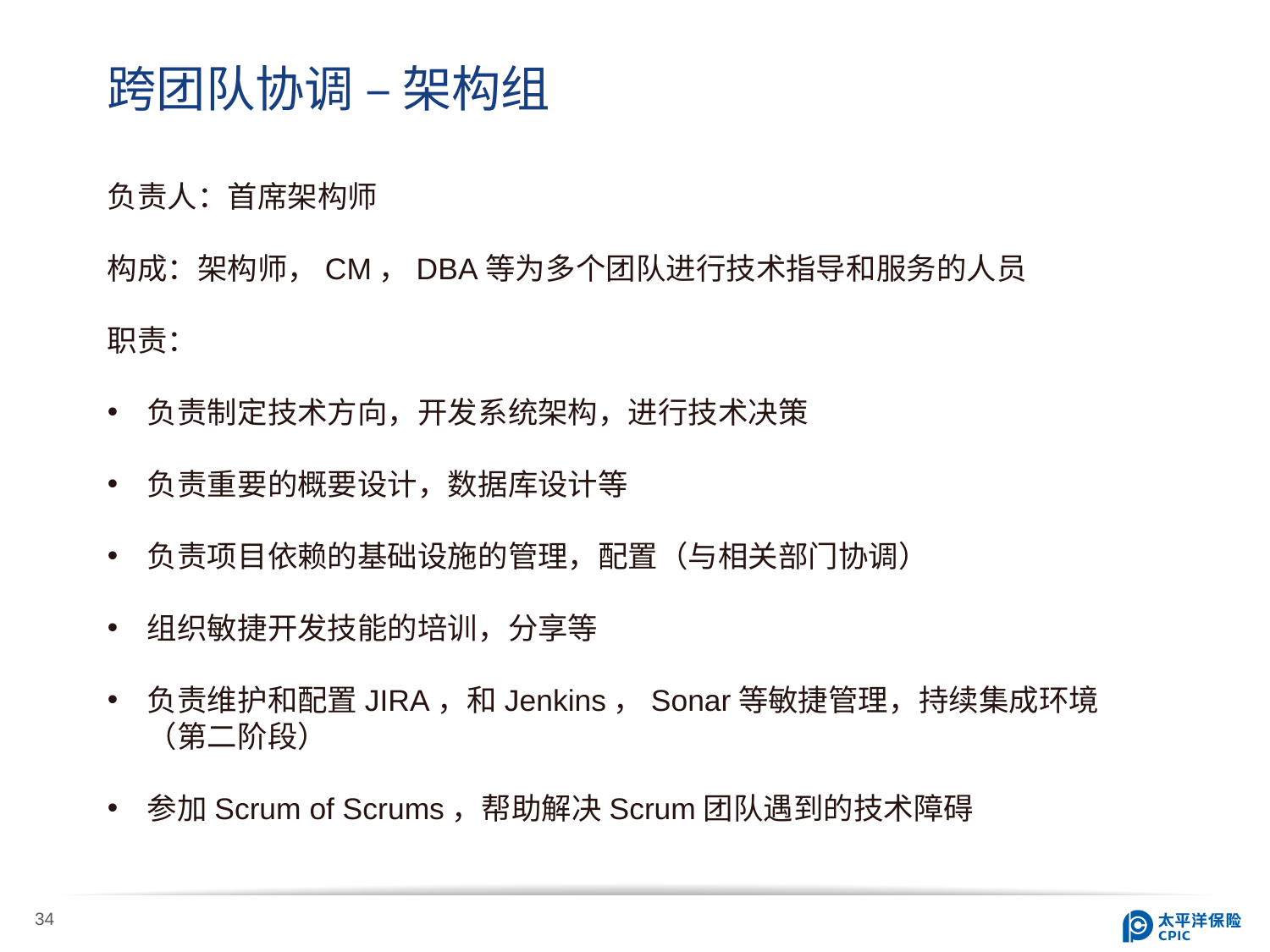

跨团队协调 – 架构组
负责人：首席架构师

构成：架构师，CM，DBA等为多个团队进行技术指导和服务的人员

职责：

负责制定技术方向，开发系统架构，进行技术决策

负责重要的概要设计，数据库设计等

负责项目依赖的基础设施的管理，配置（与相关部门协调）

组织敏捷开发技能的培训，分享等

负责维护和配置JIRA，和Jenkins，Sonar等敏捷管理，持续集成环境（第二阶段）

参加Scrum of Scrums，帮助解决Scrum团队遇到的技术障碍